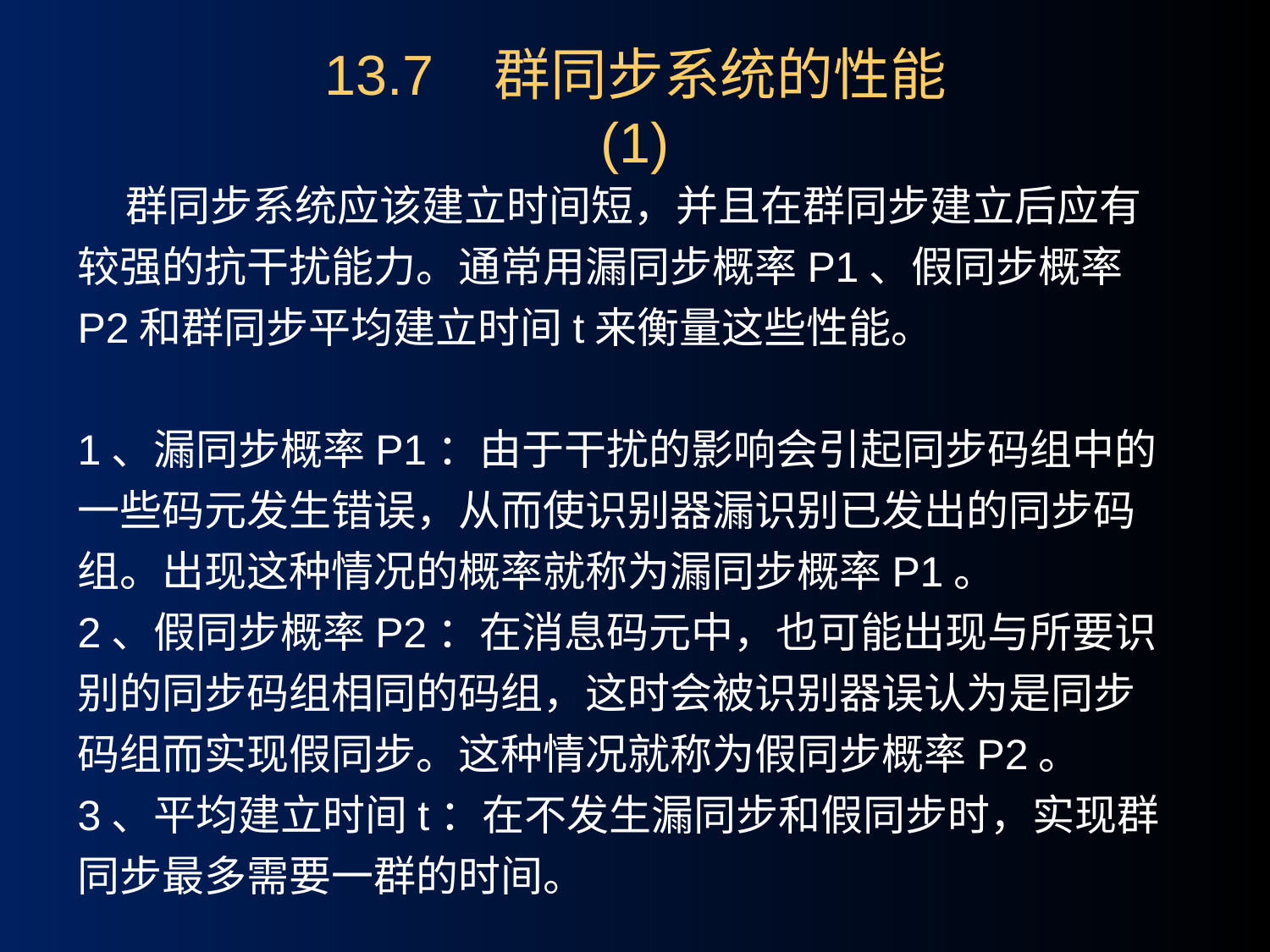

# 13.7   群同步系统的性能 (1)
    群同步系统应该建立时间短，并且在群同步建立后应有较强的抗干扰能力。通常用漏同步概率P1、假同步概率P2和群同步平均建立时间t来衡量这些性能。

1、漏同步概率P1：由于干扰的影响会引起同步码组中的一些码元发生错误，从而使识别器漏识别已发出的同步码组。出现这种情况的概率就称为漏同步概率P1。
2、假同步概率P2：在消息码元中，也可能出现与所要识别的同步码组相同的码组，这时会被识别器误认为是同步码组而实现假同步。这种情况就称为假同步概率P2。
3、平均建立时间t：在不发生漏同步和假同步时，实现群同步最多需要一群的时间。